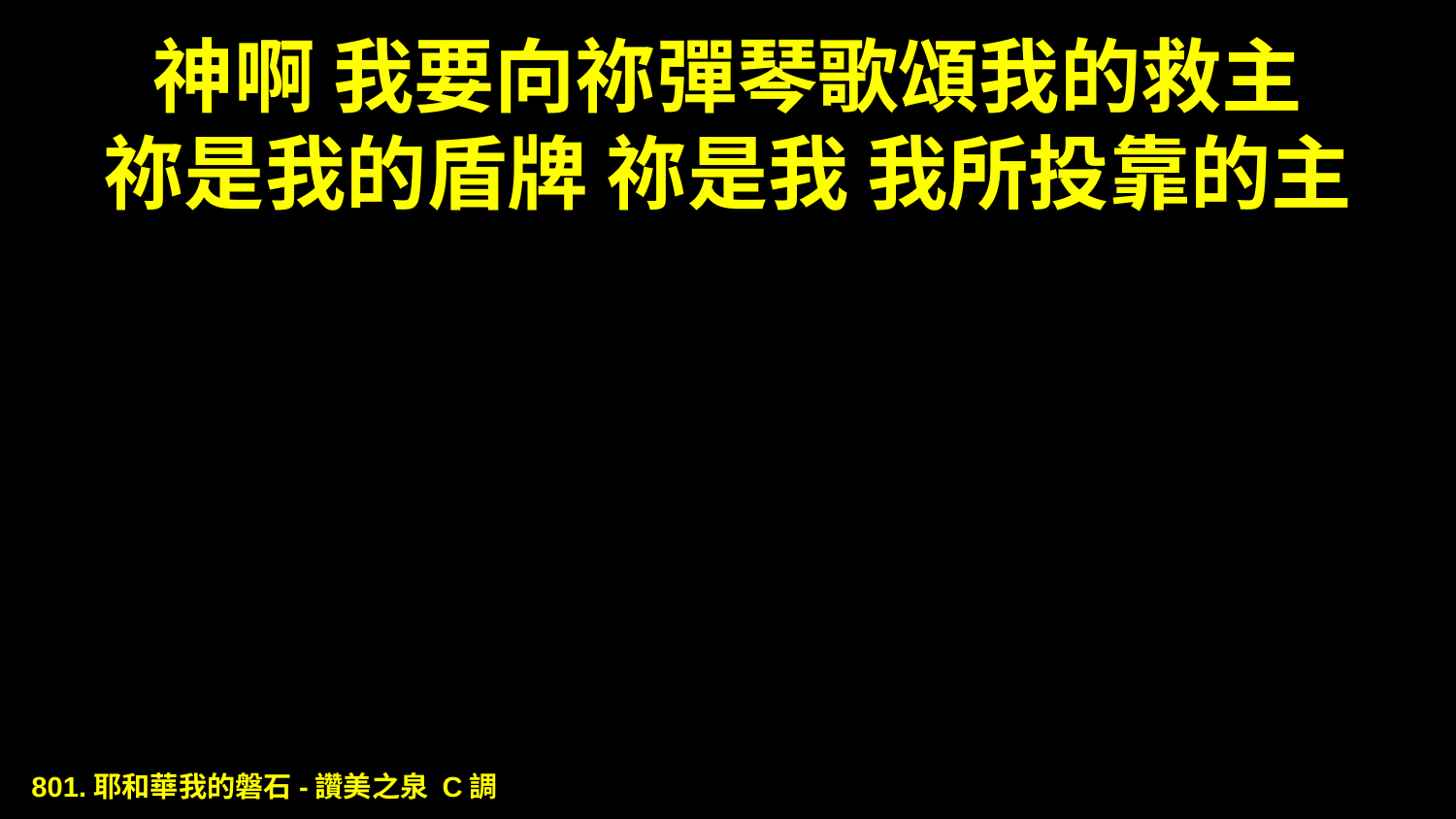

# 神啊 我要向祢彈琴歌頌我的救主 祢是我的盾牌 祢是我 我所投靠的主
801.耶和華我的磐石-讚美之泉 C調